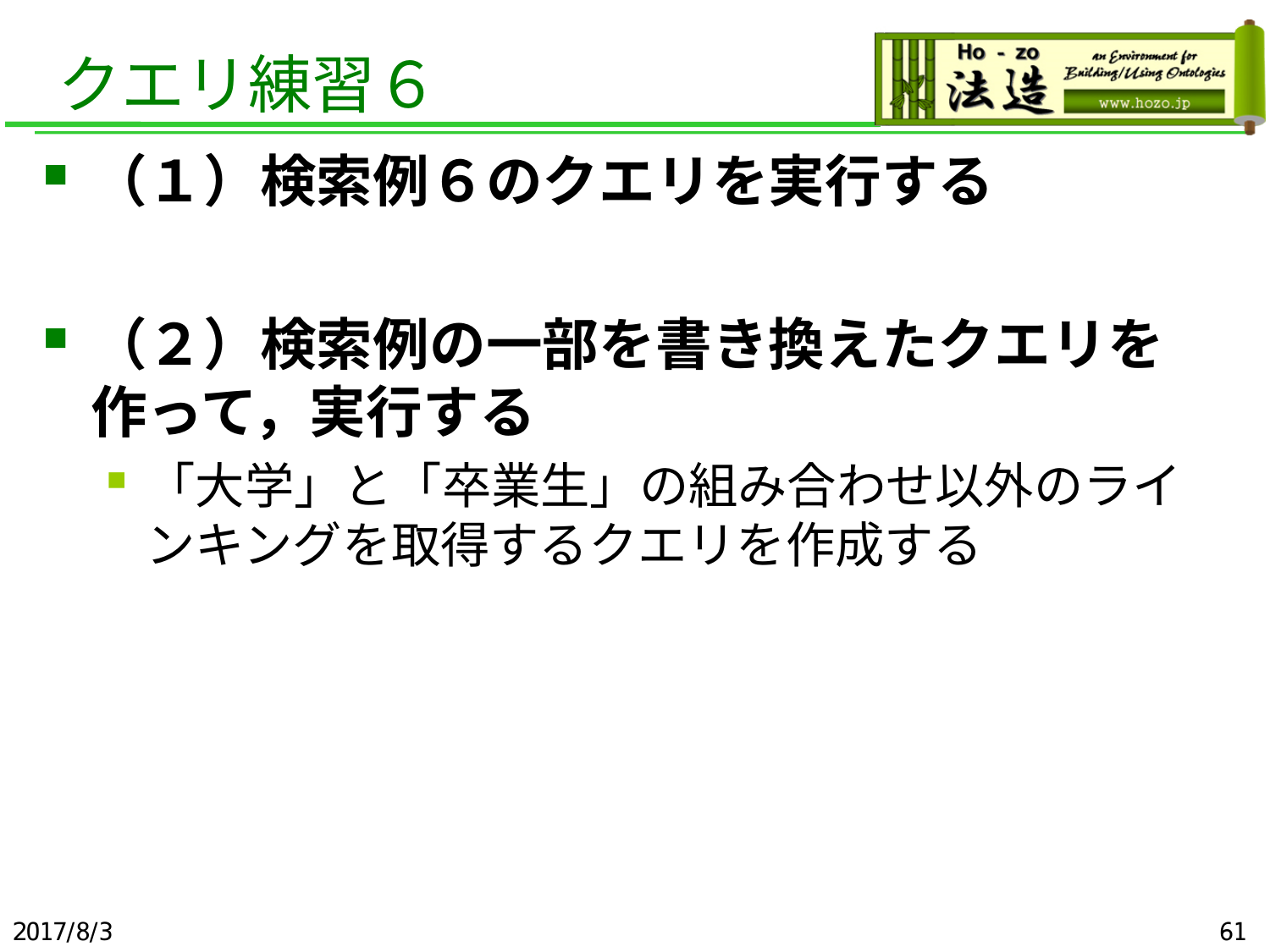

# クエリ練習６
（１）検索例６のクエリを実行する

（２）検索例の一部を書き換えたクエリを作って，実行する
「大学」と「卒業生」の組み合わせ以外のラインキングを取得するクエリを作成する
2017/8/3
61